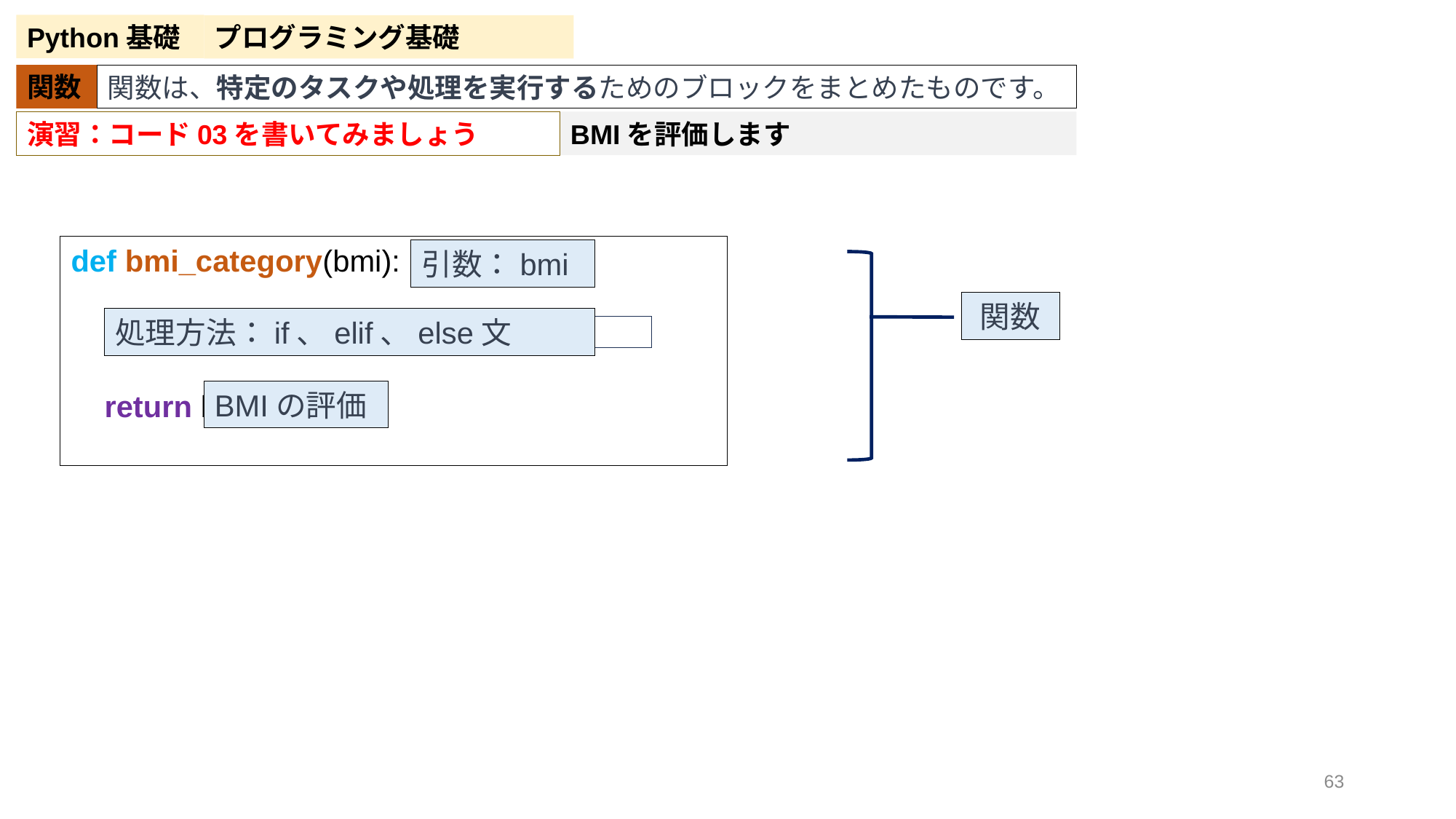

Python基礎
プログラミング基礎
関数
関数は、特定のタスクや処理を実行するためのブロックをまとめたものです。
BMIを評価します
演習：コード03を書いてみましょう
def bmi_category(bmi):

    bmi = weight / (height** 2)

    return bmi

引数：bmi

関数
処理方法：if、elif、else文

BMIの評価

63